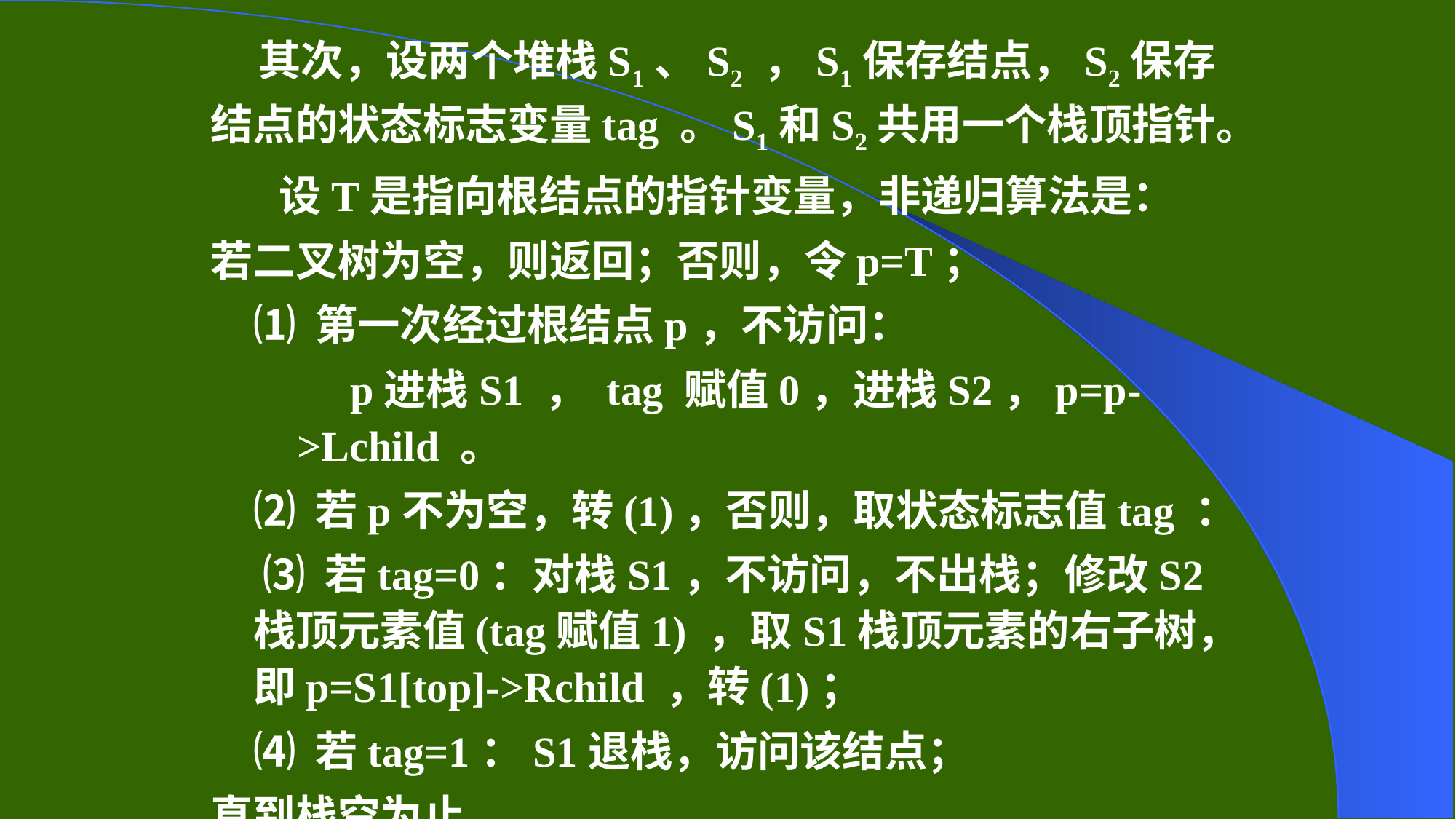

其次，设两个堆栈S1、S2 ，S1保存结点，S2保存结点的状态标志变量tag 。S1和S2共用一个栈顶指针。
      设T是指向根结点的指针变量，非递归算法是：
若二叉树为空，则返回；否则，令p=T；
⑴ 第一次经过根结点p，不访问：
     p进栈S1 ， tag 赋值0，进栈S2，p=p->Lchild 。
⑵ 若p不为空，转(1)，否则，取状态标志值tag ：
 ⑶ 若tag=0：对栈S1，不访问，不出栈；修改S2栈顶元素值(tag赋值1) ，取S1栈顶元素的右子树，即p=S1[top]->Rchild ，转(1)；
⑷ 若tag=1：S1退栈，访问该结点；
直到栈空为止。